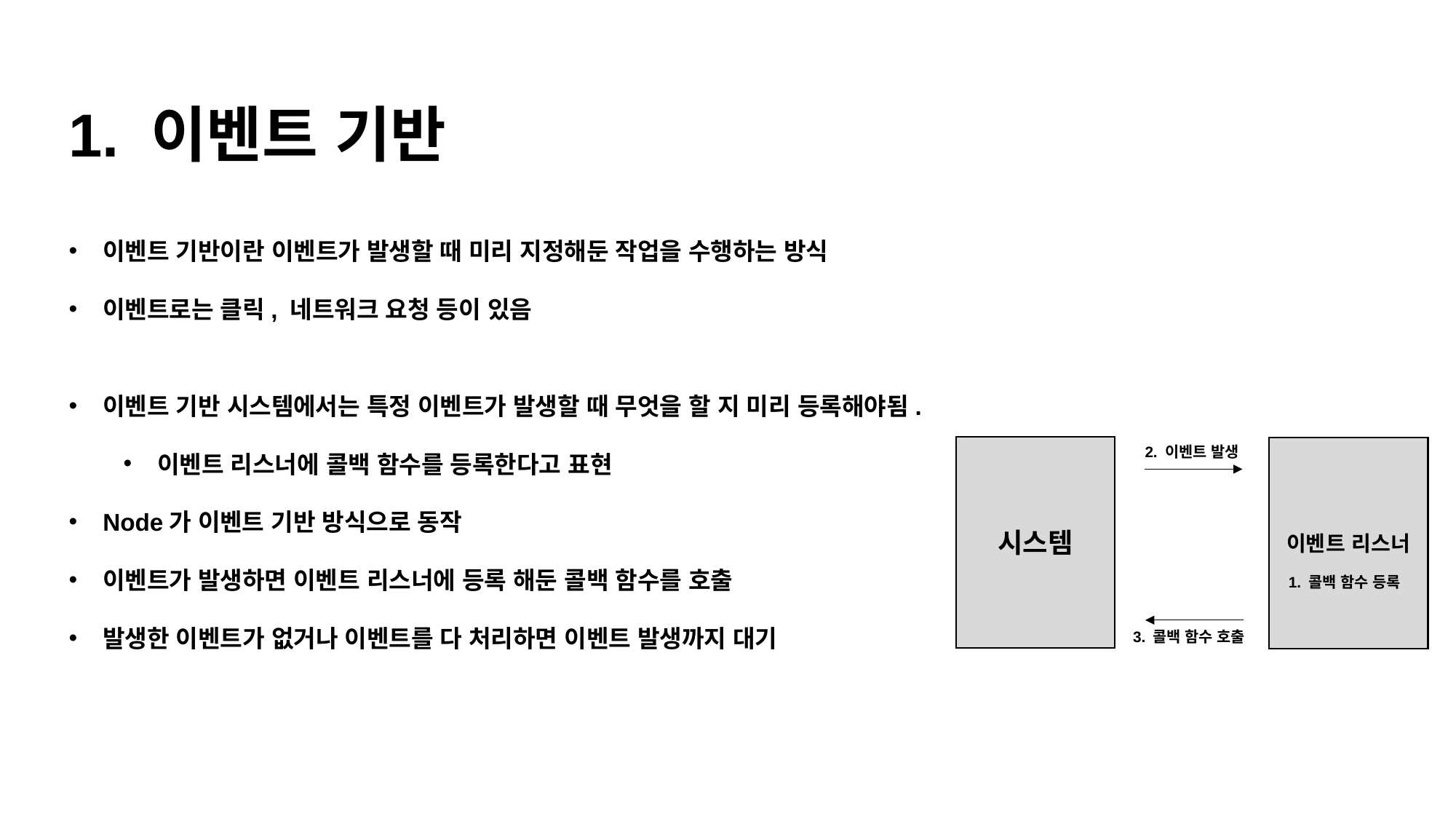

1. 이벤트 기반

이벤트 기반이란 이벤트가 발생할 때 미리 지정해둔 작업을 수행하는 방식
이벤트로는 클릭, 네트워크 요청 등이 있음
이벤트 기반 시스템에서는 특정 이벤트가 발생할 때 무엇을 할 지 미리 등록해야됨.
이벤트 리스너에 콜백 함수를 등록한다고 표현
Node가 이벤트 기반 방식으로 동작
이벤트가 발생하면 이벤트 리스너에 등록 해둔 콜백 함수를 호출
발생한 이벤트가 없거나 이벤트를 다 처리하면 이벤트 발생까지 대기
시스템
2. 이벤트 발생
이벤트 리스너
1. 콜백 함수 등록
3. 콜백 함수 호출